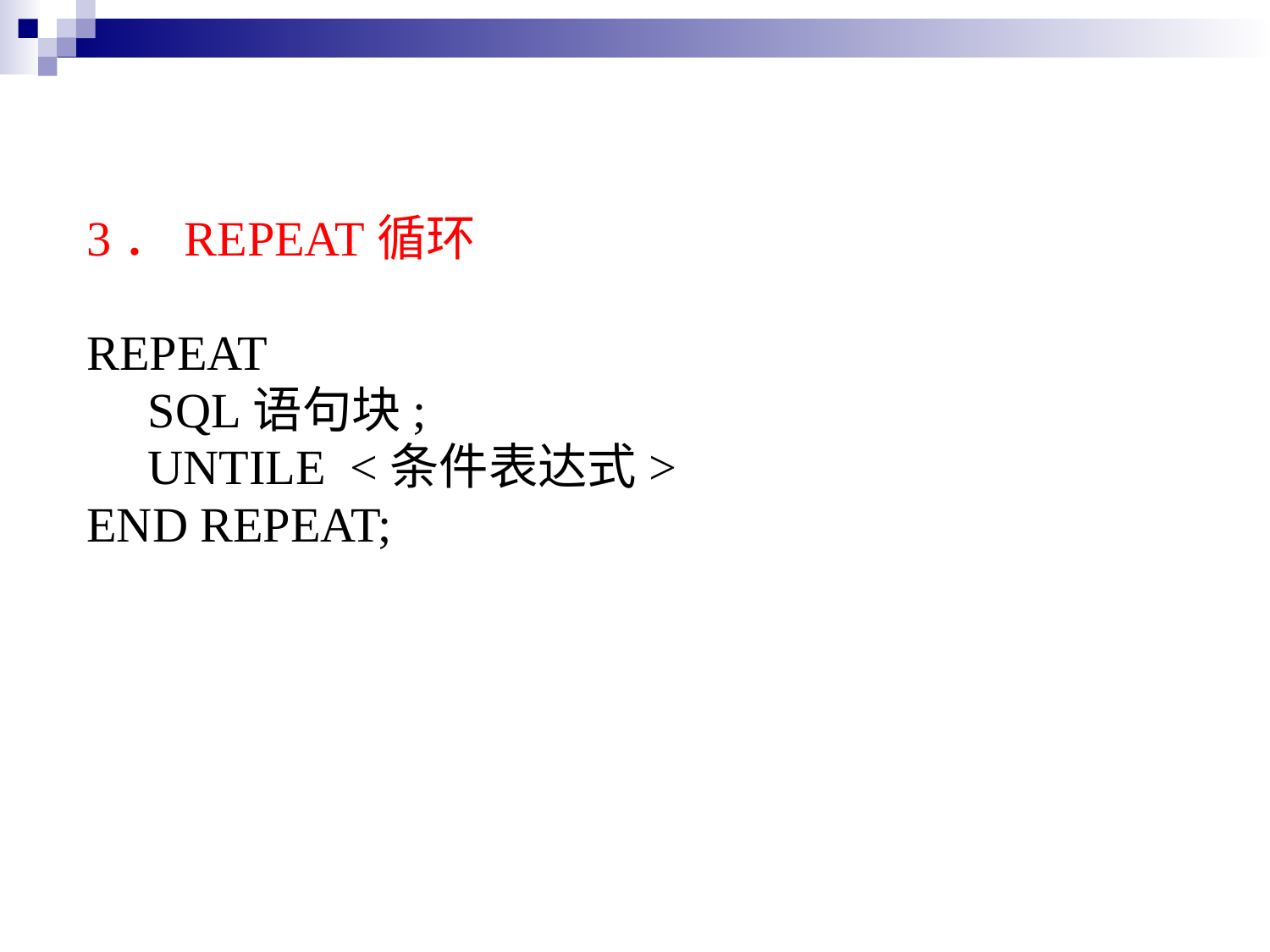

3．REPEAT循环

REPEAT
     SQL语句块;
     UNTILE  <条件表达式>
END REPEAT;